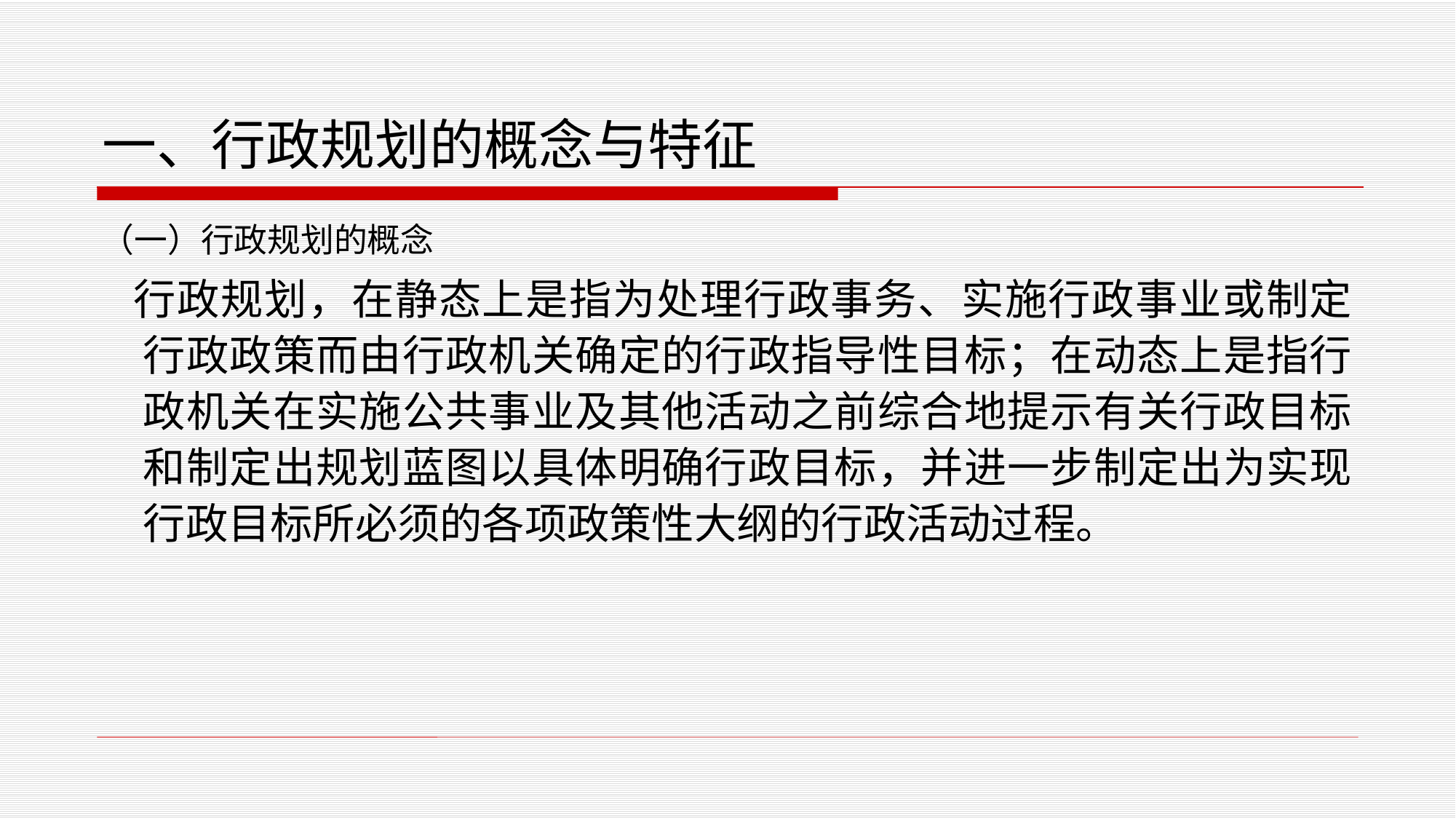

# 一、行政规划的概念与特征
（一）行政规划的概念
  行政规划，在静态上是指为处理行政事务、实施行政事业或制定行政政策而由行政机关确定的行政指导性目标；在动态上是指行政机关在实施公共事业及其他活动之前综合地提示有关行政目标和制定出规划蓝图以具体明确行政目标，并进一步制定出为实现行政目标所必须的各项政策性大纲的行政活动过程。